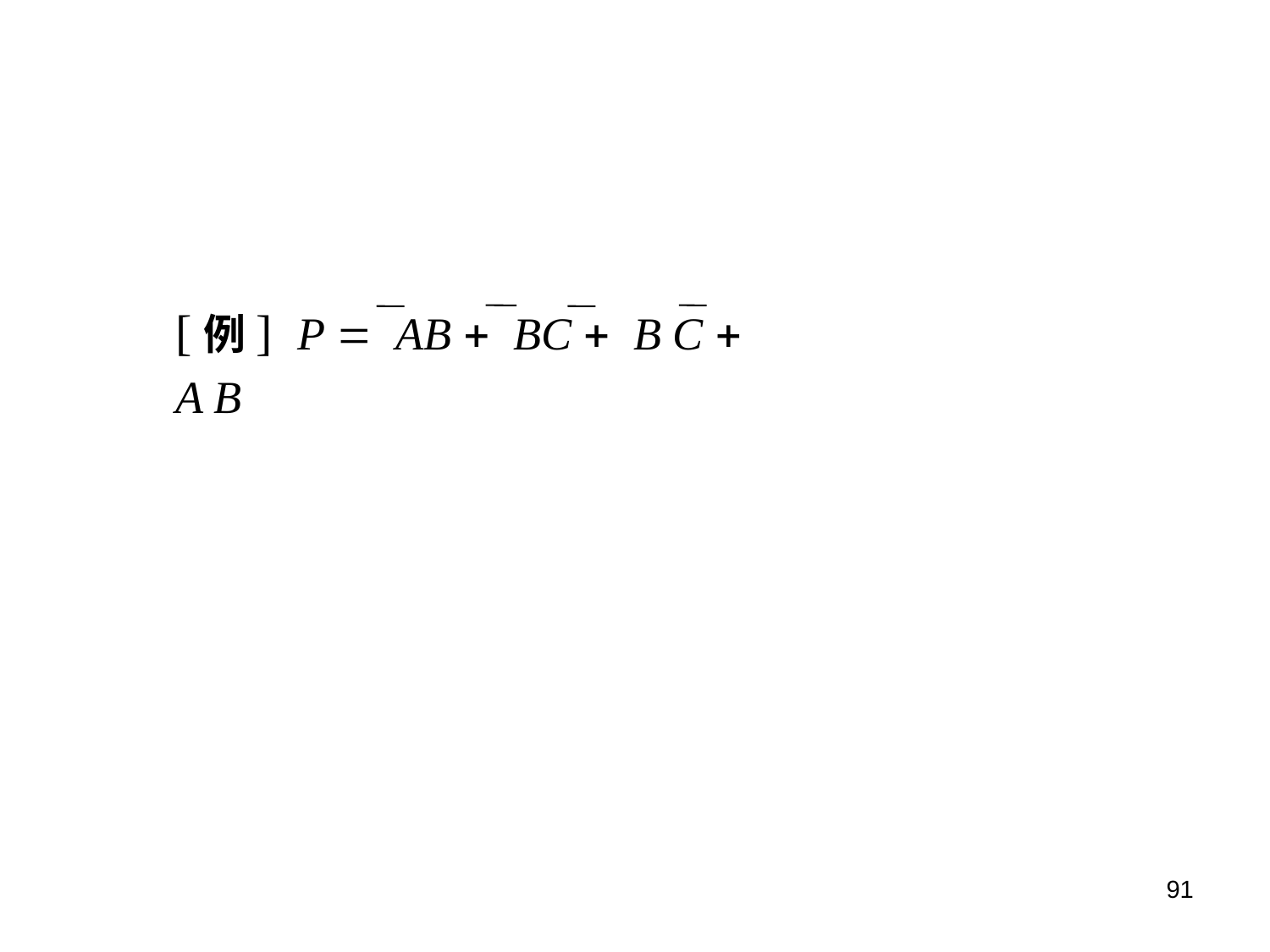

[例]  P = AB + BC + B C + A B

91